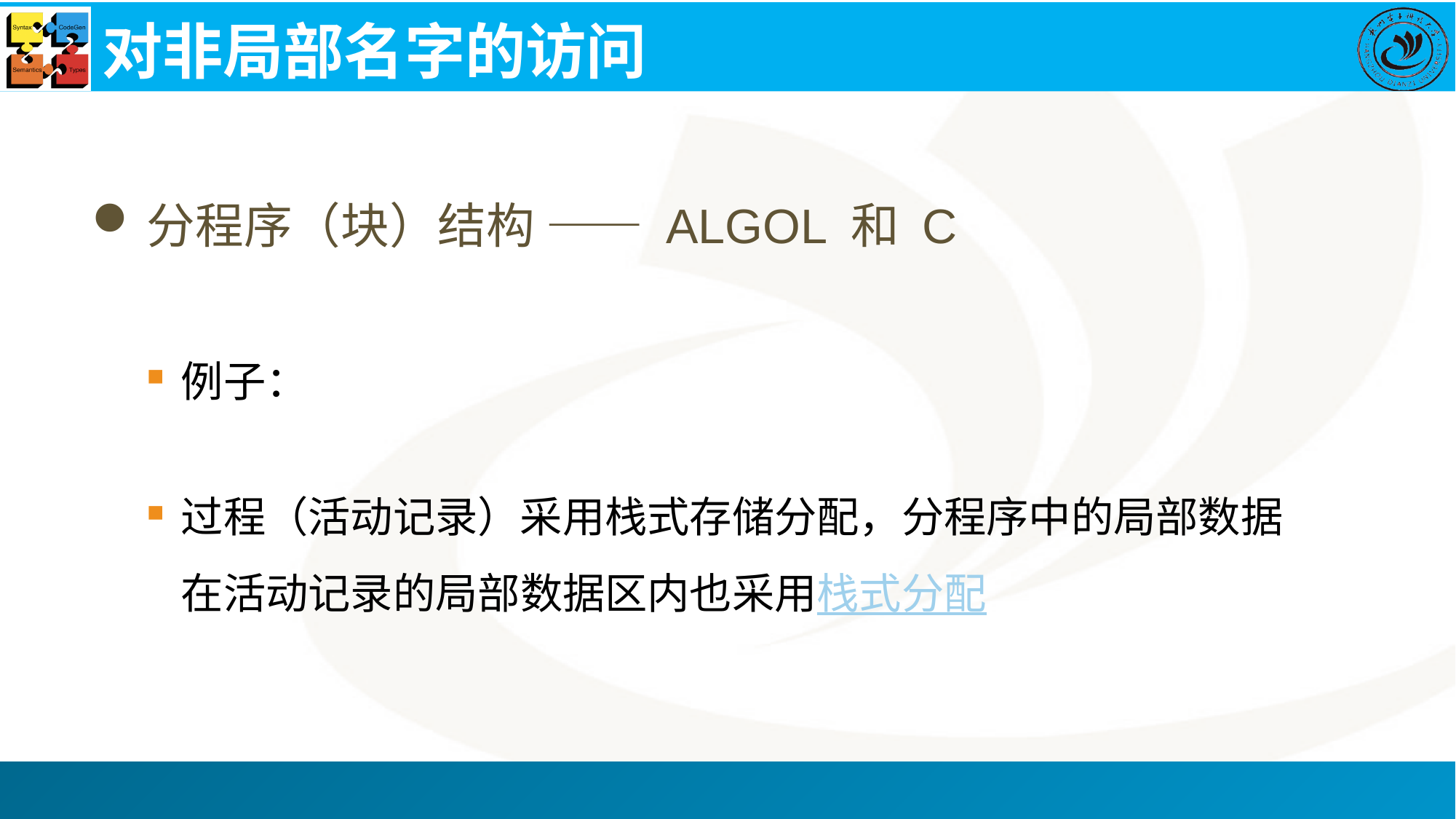

# 对非局部名字的访问
分程序（块）结构 —— ALGOL 和 C
例子：
过程（活动记录）采用栈式存储分配，分程序中的局部数据在活动记录的局部数据区内也采用栈式分配
44